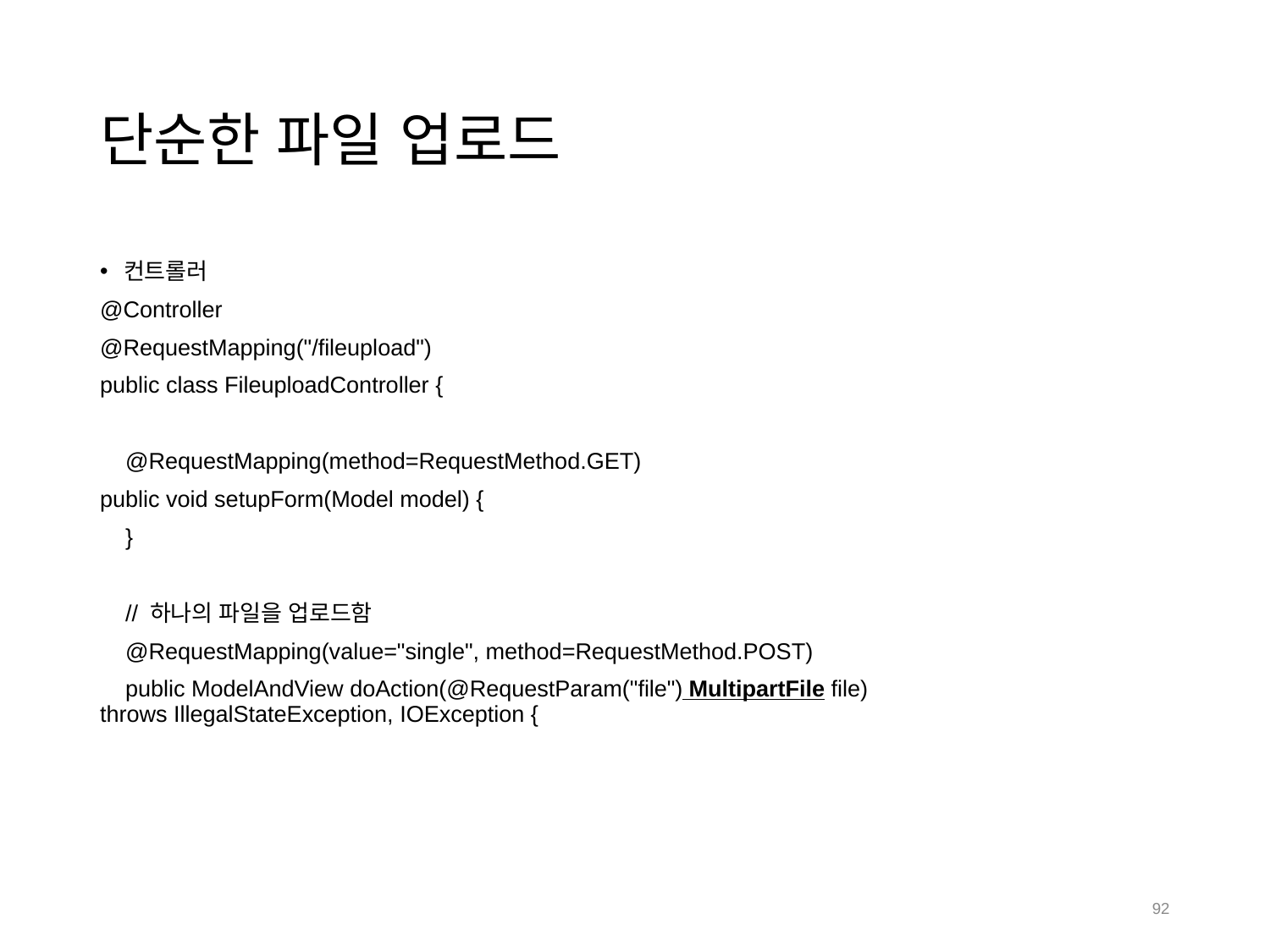

# 단순한 파일 업로드
컨트롤러
@Controller
@RequestMapping("/fileupload")
public class FileuploadController {

    @RequestMapping(method=RequestMethod.GET)
public void setupForm(Model model) {
    }

    // 하나의 파일을 업로드함
    @RequestMapping(value="single", method=RequestMethod.POST)
    public ModelAndView doAction(@RequestParam("file") MultipartFile file)
throws IllegalStateException, IOException {

92